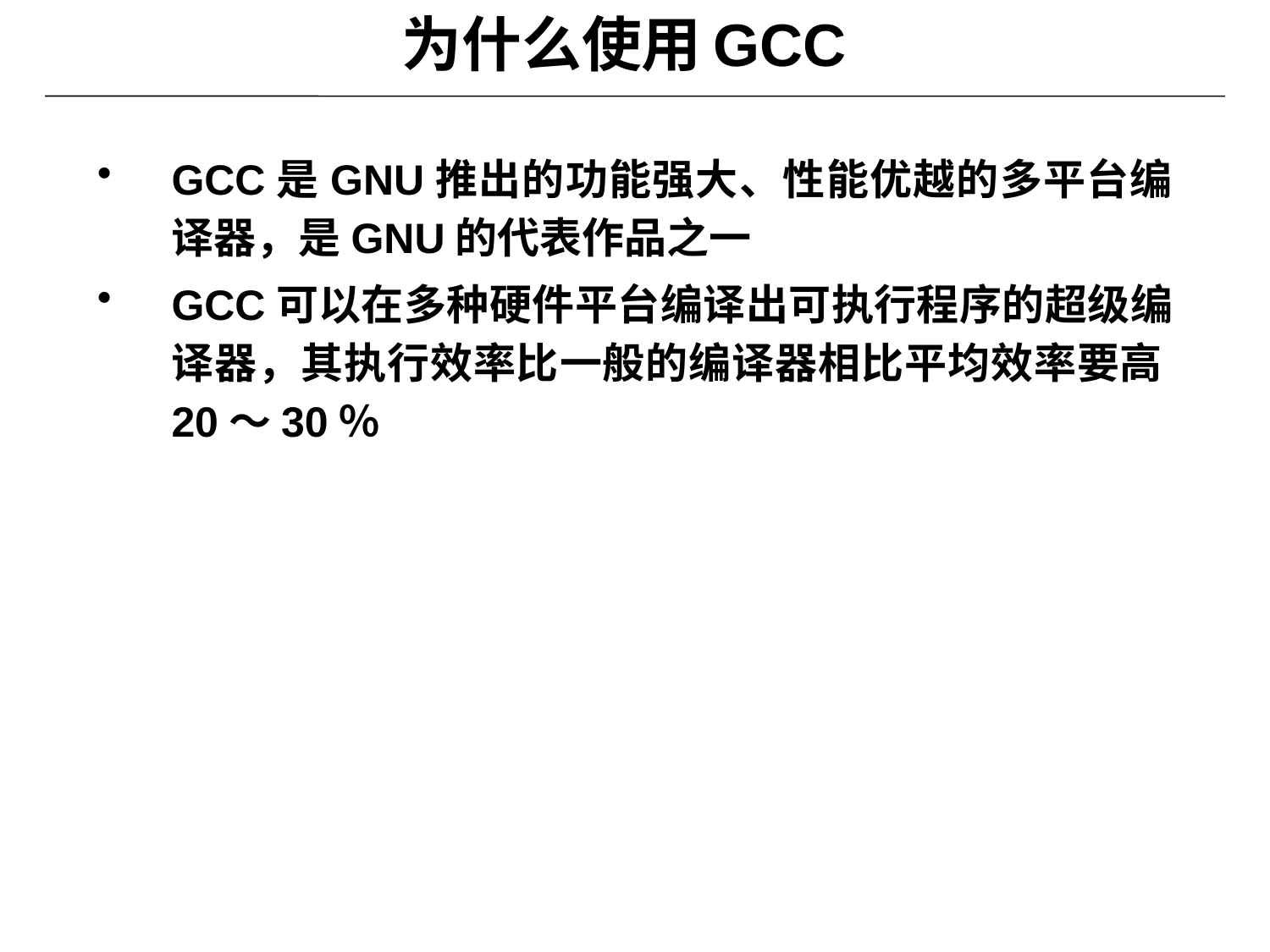

# 为什么使用GCC
GCC是GNU推出的功能强大、性能优越的多平台编译器，是GNU的代表作品之一
GCC可以在多种硬件平台编译出可执行程序的超级编译器，其执行效率比一般的编译器相比平均效率要高20～30％